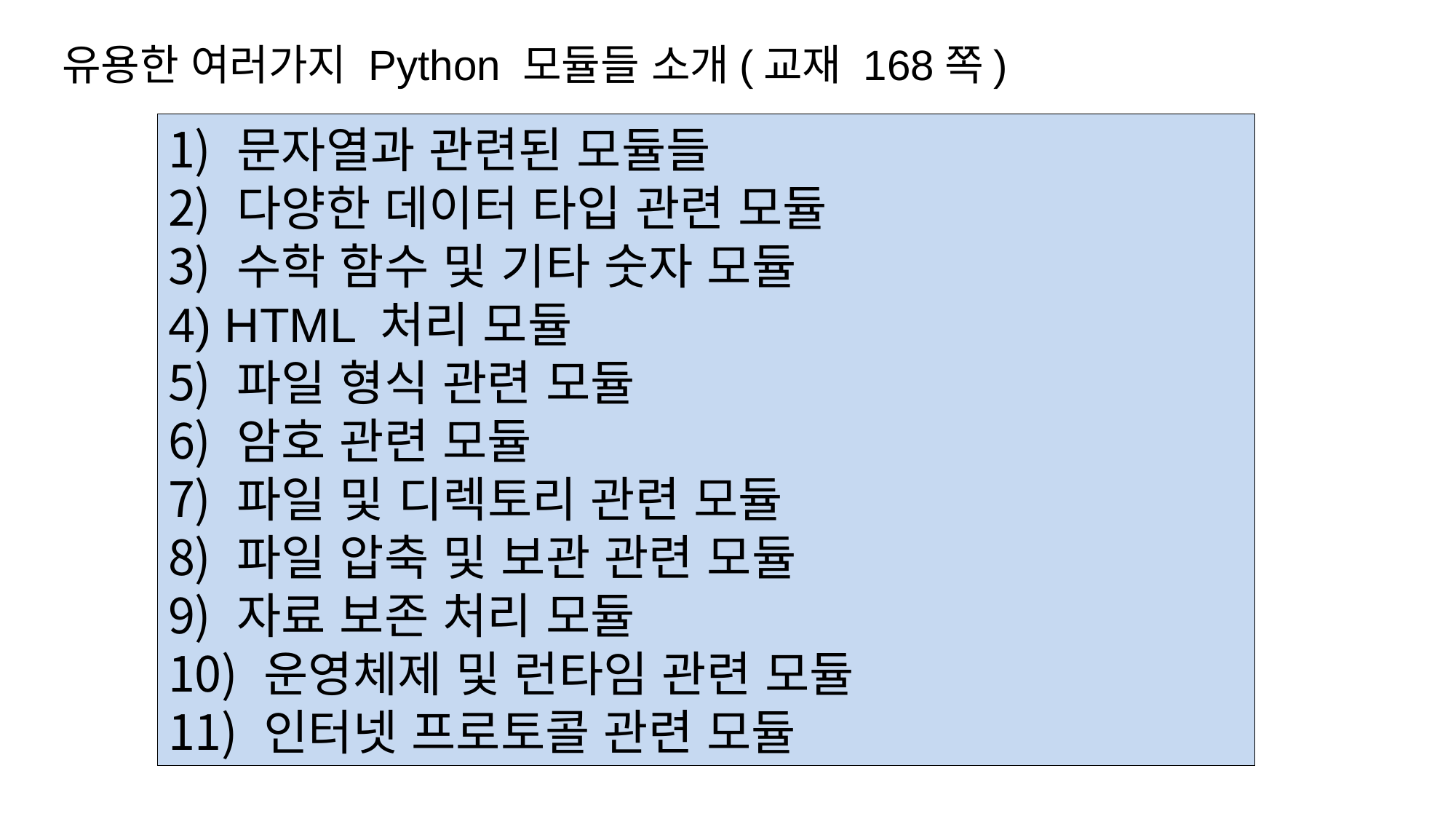

# 유용한 여러가지 Python 모듈들 소개(교재 168쪽)
 문자열과 관련된 모듈들
 다양한 데이터 타입 관련 모듈
 수학 함수 및 기타 숫자 모듈
 HTML 처리 모듈
 파일 형식 관련 모듈
 암호 관련 모듈
 파일 및 디렉토리 관련 모듈
 파일 압축 및 보관 관련 모듈
 자료 보존 처리 모듈
 운영체제 및 런타임 관련 모듈
 인터넷 프로토콜 관련 모듈